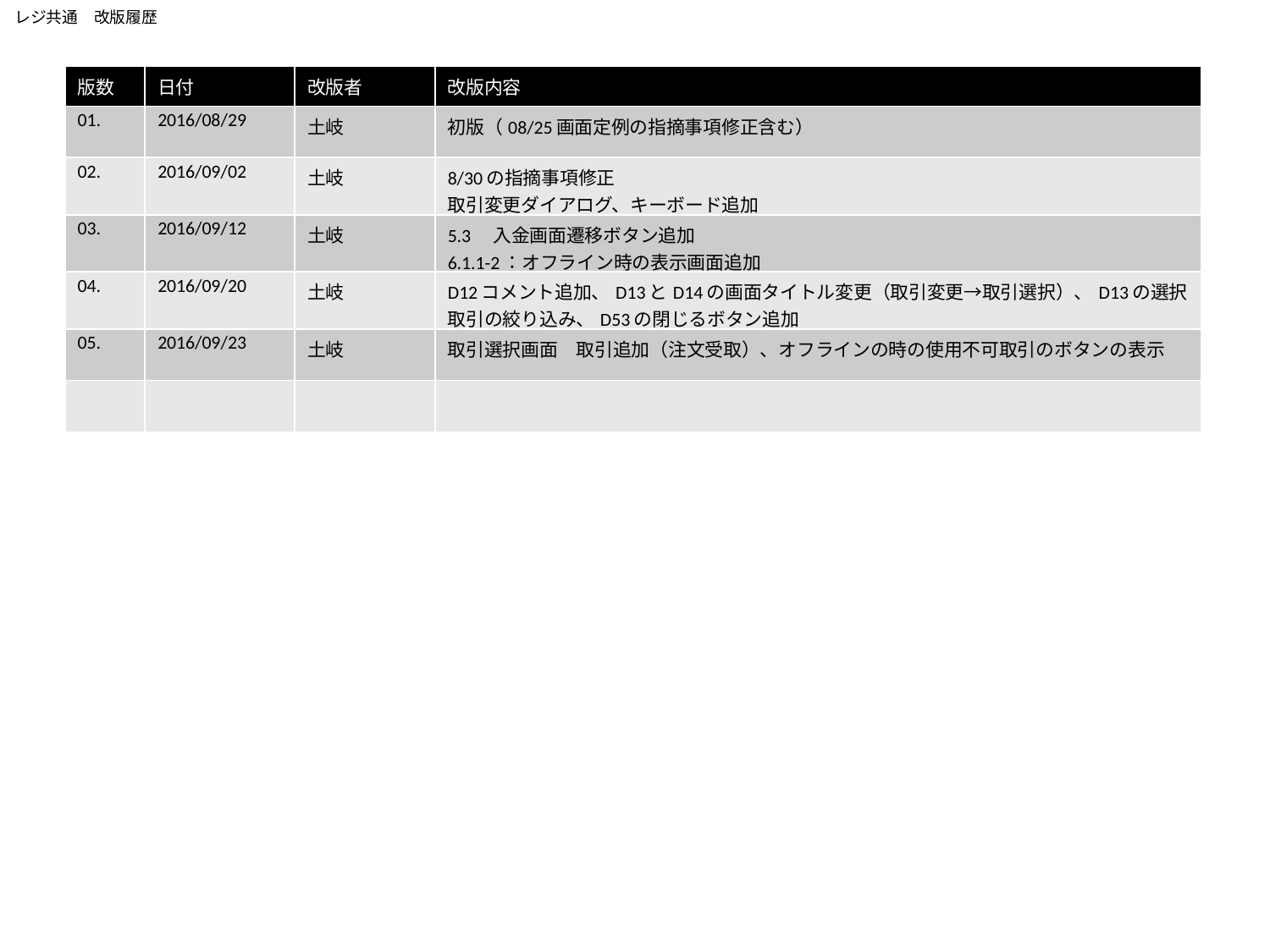

レジ共通　改版履歴
| 版数 | 日付 | 改版者 | 改版内容 |
| --- | --- | --- | --- |
| 01. | 2016/08/29 | 土岐 | 初版（08/25画面定例の指摘事項修正含む） |
| 02. | 2016/09/02 | 土岐 | 8/30の指摘事項修正 取引変更ダイアログ、キーボード追加 |
| 03. | 2016/09/12 | 土岐 | 5.3　入金画面遷移ボタン追加 6.1.1-2：オフライン時の表示画面追加 |
| 04. | 2016/09/20 | 土岐 | D12コメント追加、D13とD14の画面タイトル変更（取引変更→取引選択）、D13の選択取引の絞り込み、D53の閉じるボタン追加 |
| 05. | 2016/09/23 | 土岐 | 取引選択画面　取引追加（注文受取）、オフラインの時の使用不可取引のボタンの表示 |
|  |  |  |  |